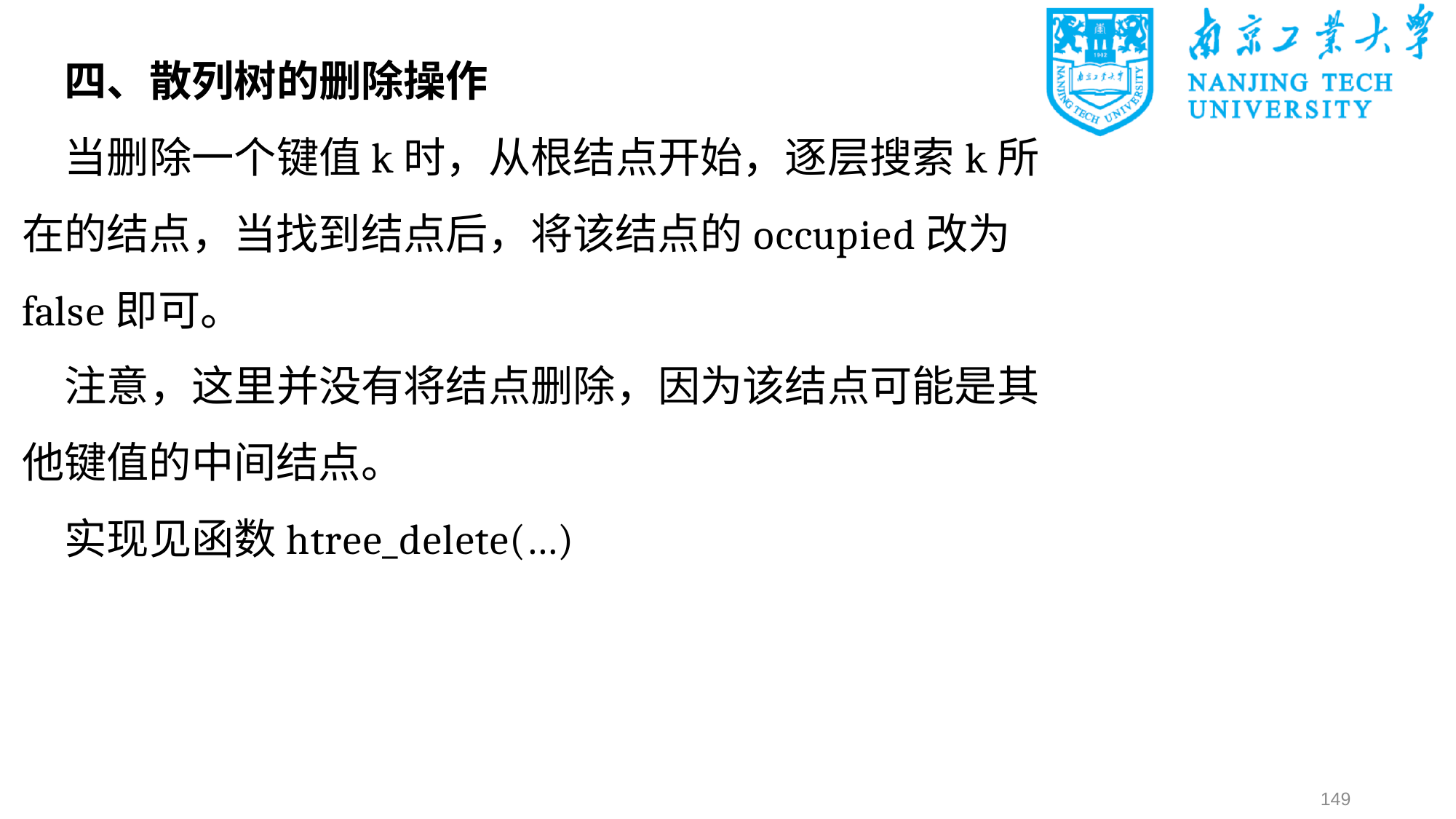

四、散列树的删除操作
当删除一个键值k时，从根结点开始，逐层搜索k所在的结点，当找到结点后，将该结点的occupied改为false即可。
注意，这里并没有将结点删除，因为该结点可能是其他键值的中间结点。
实现见函数htree_delete(…)
149